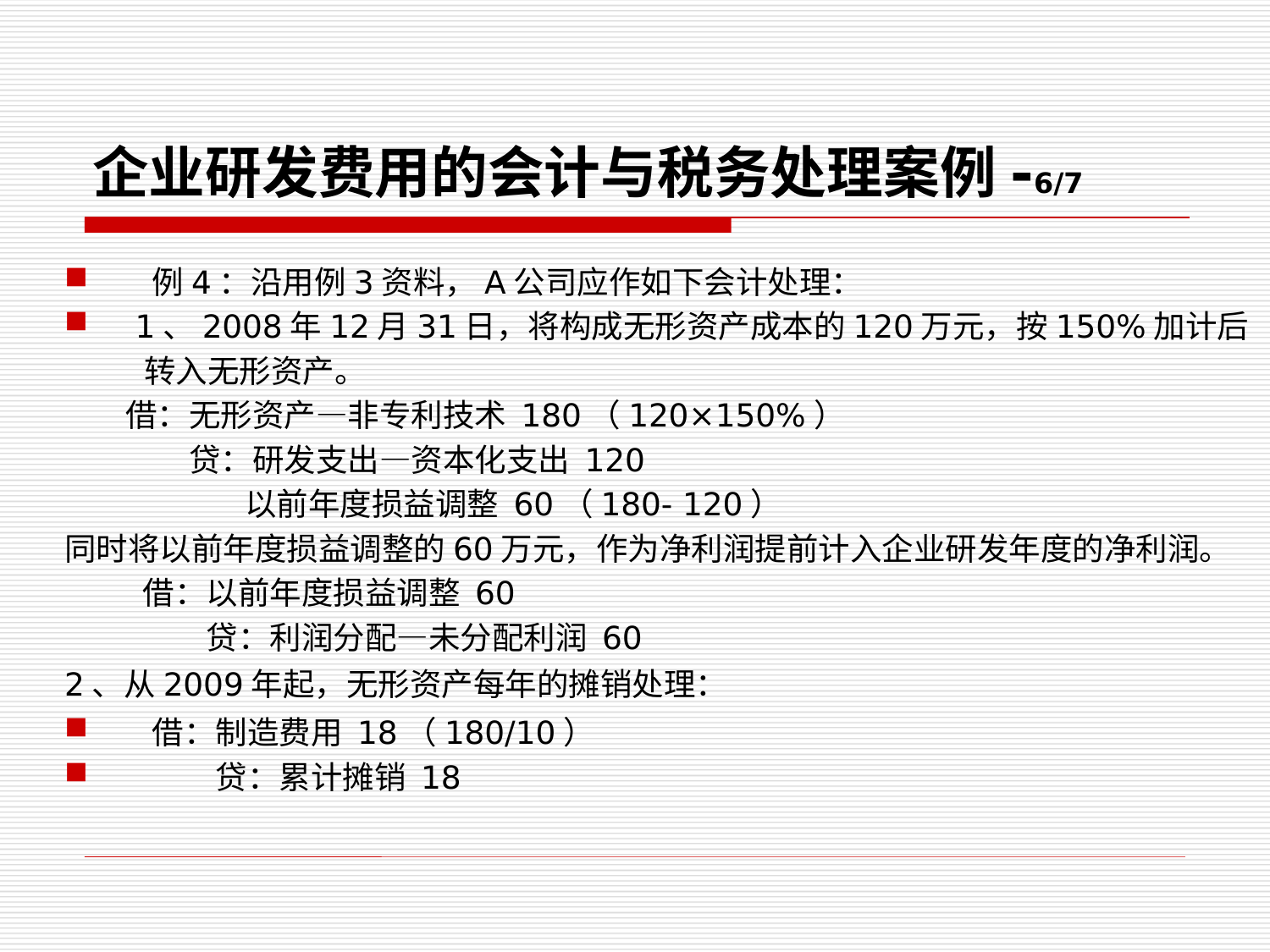

# 企业研发费用的会计与税务处理案例-6/7
　　例4：沿用例3资料，A公司应作如下会计处理：
　 1、2008年12月31日，将构成无形资产成本的120万元，按150%加计后
          转入无形资产。
   　借：无形资产—非专利技术 180（120×150%）
   　　　贷：研发支出—资本化支出 120
　　　　　   以前年度损益调整 60（180- 120）
同时将以前年度损益调整的60万元，作为净利润提前计入企业研发年度的净利润。
 　　借：以前年度损益调整 60
 　　　　贷：利润分配—未分配利润 60
2、从2009年起，无形资产每年的摊销处理：
　　借：制造费用 18（180/10）
　　　　贷：累计摊销 18